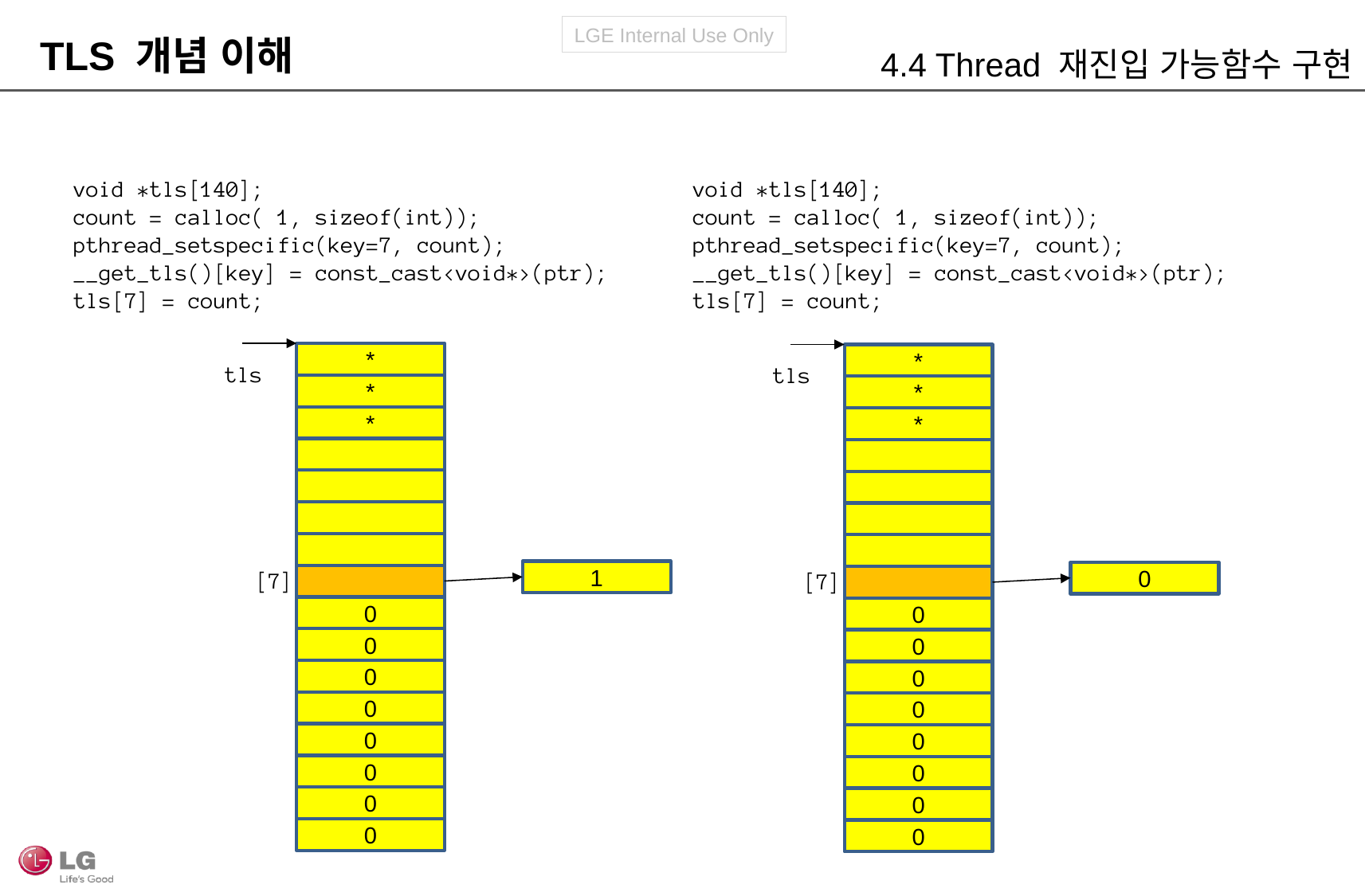

TLS 개념 이해
4.4 Thread 재진입 가능함수 구현

void *tls[140];
count = calloc( 1, sizeof(int));
pthread_setspecific(key=7, count);
__get_tls()[key] = const_cast<void*>(ptr);
tls[7] = count;
void *tls[140];
count = calloc( 1, sizeof(int));
pthread_setspecific(key=7, count);
__get_tls()[key] = const_cast<void*>(ptr);
tls[7] = count;
*
*
tls
tls
*
*
*
*

[7]
[7]
1
0

0
0
0
0
0
0
0
0
0
0
0
0
0
0
0
0